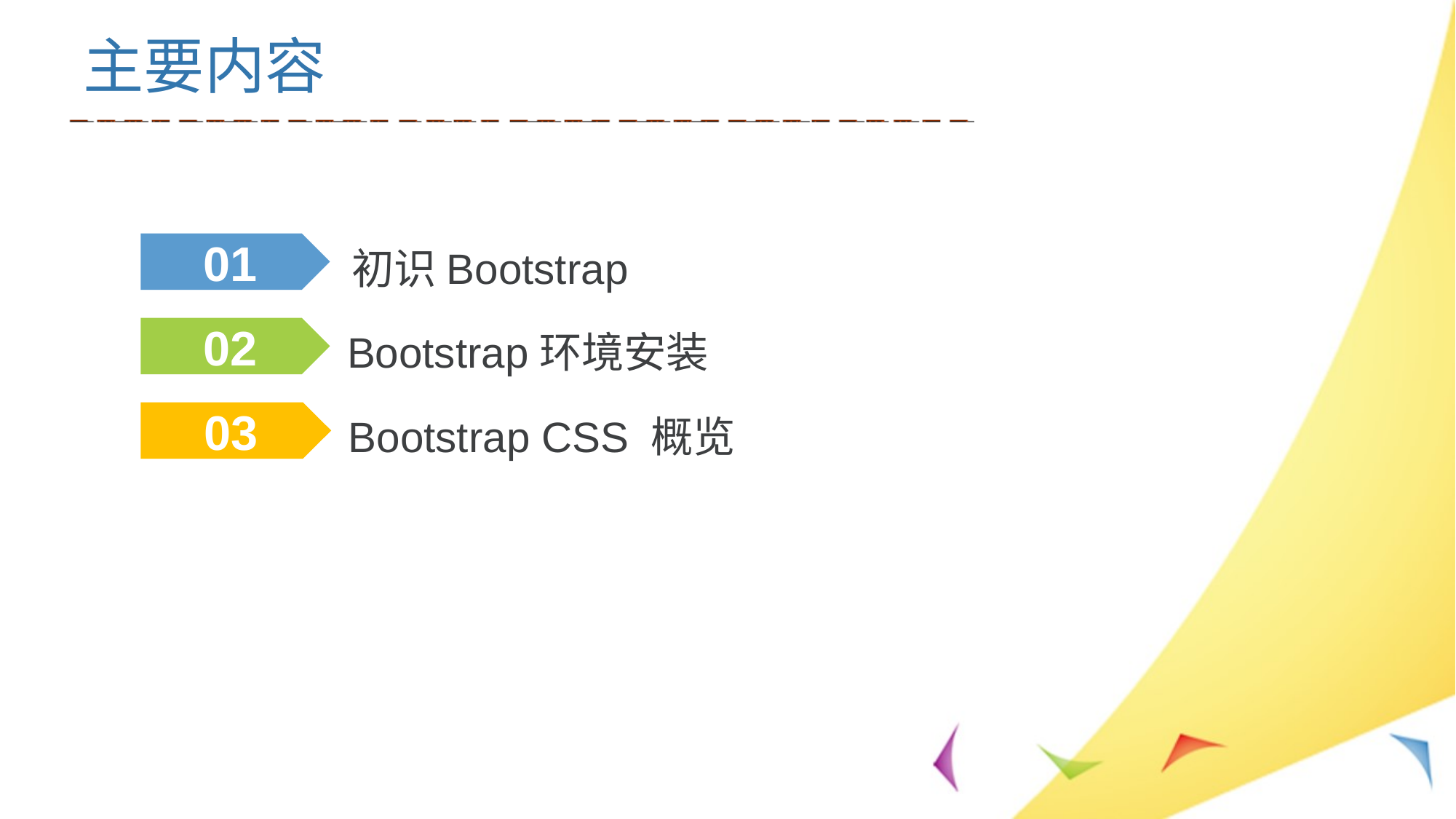

主要内容
01
初识Bootstrap
Bootstrap环境安装
02
Bootstrap CSS 概览
03